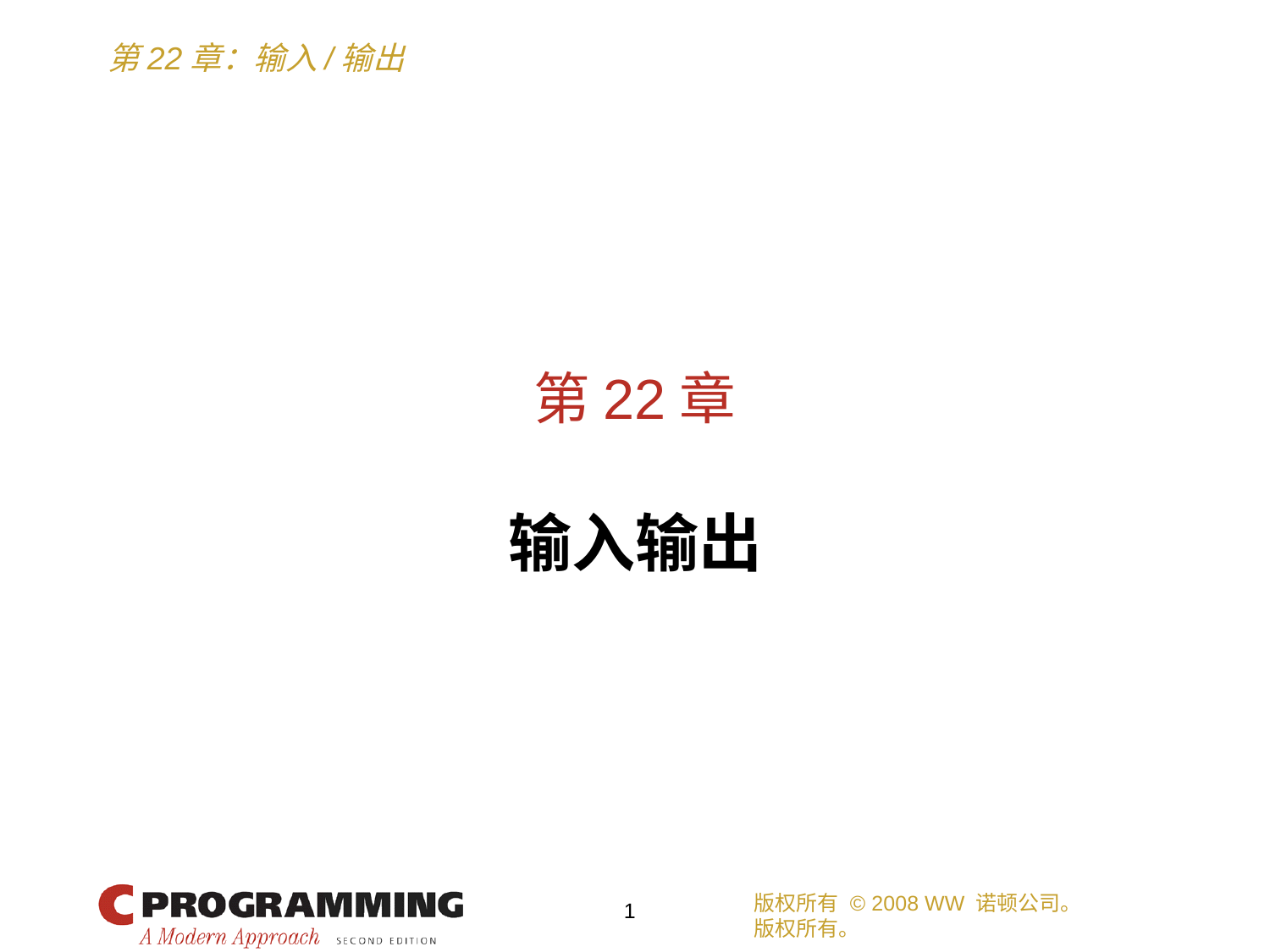

# 第22章
输入输出
版权所有 © 2008 WW 诺顿公司。
版权所有。
1